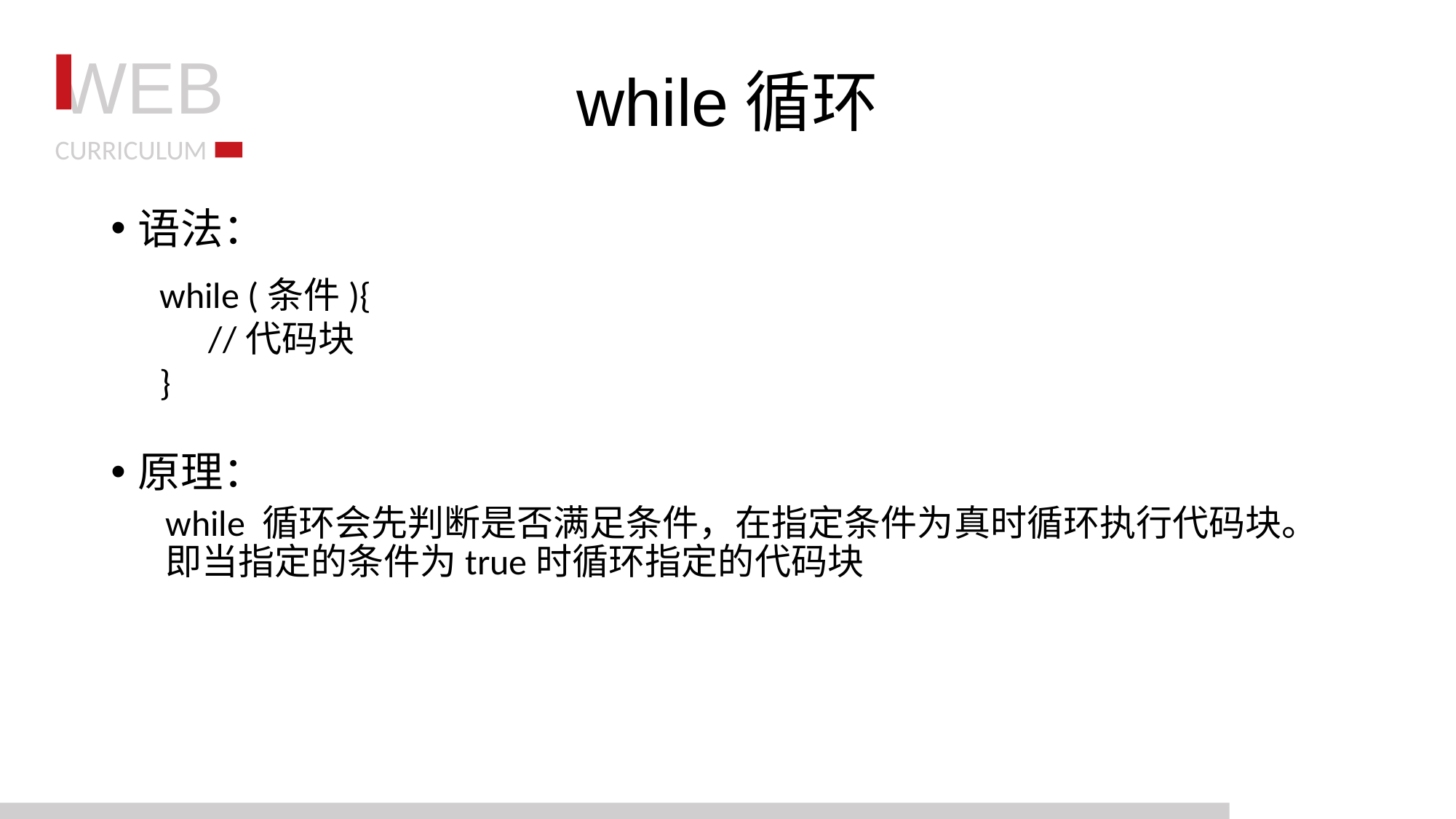

# while循环
语法：

原理：
while 循环会先判断是否满足条件，在指定条件为真时循环执行代码块。即当指定的条件为true时循环指定的代码块
while (条件){
      //代码块
}